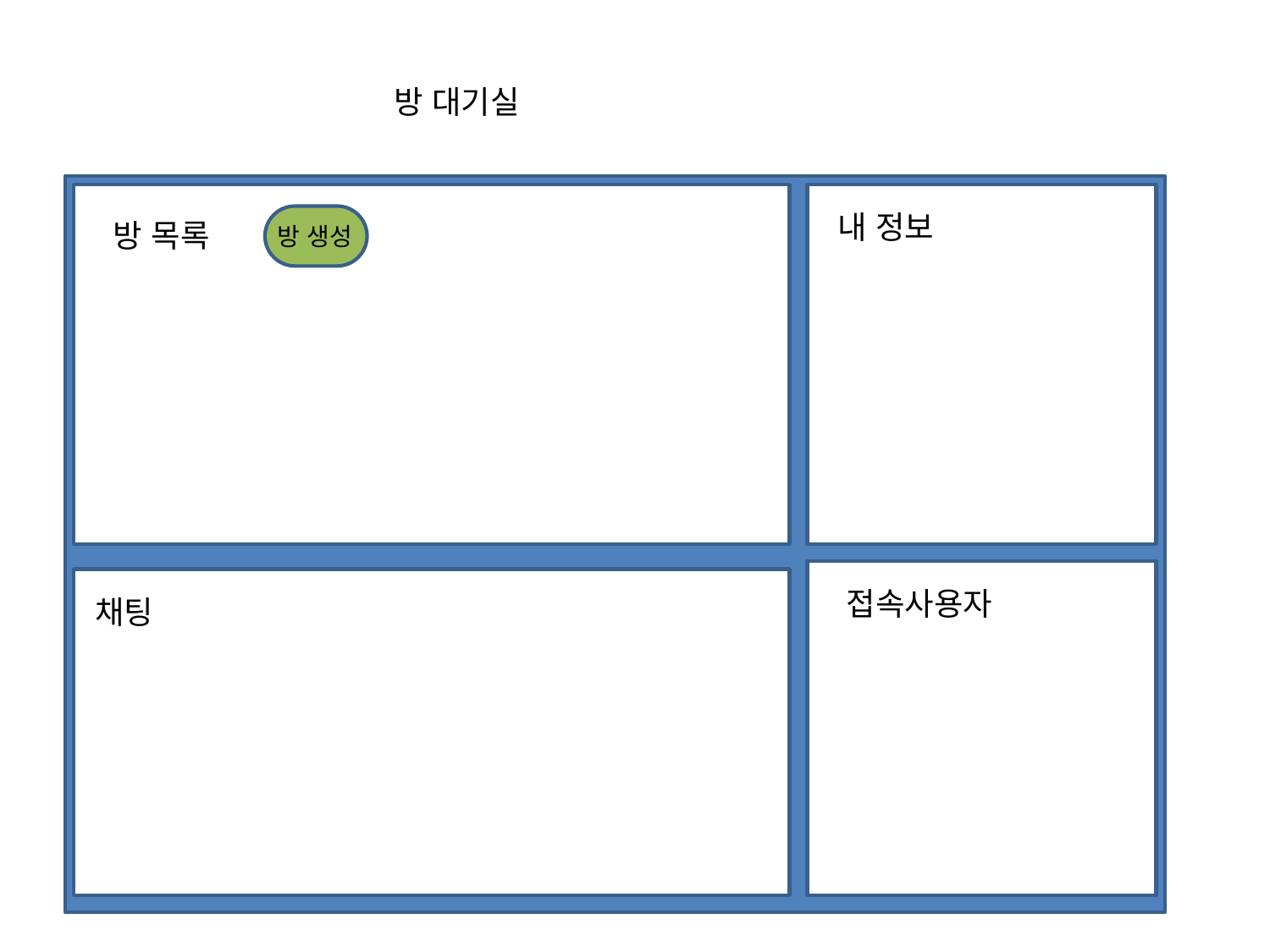

방 대기실

내 정보
방 목록

접속사용자
채팅

방 생성